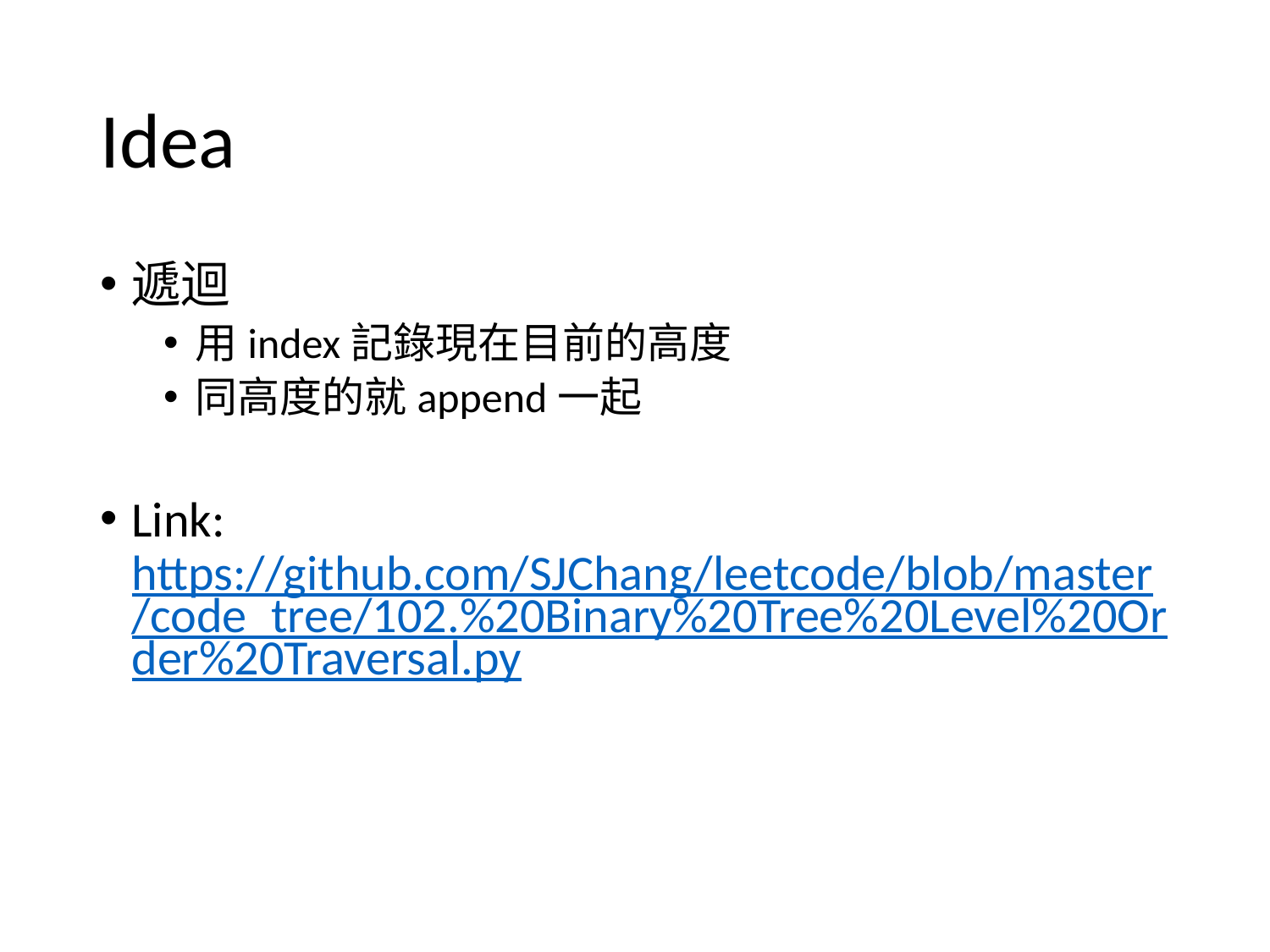

# Idea
遞迴
用index記錄現在目前的高度
同高度的就append一起

Link: https://github.com/SJChang/leetcode/blob/master/code_tree/102.%20Binary%20Tree%20Level%20Order%20Traversal.py